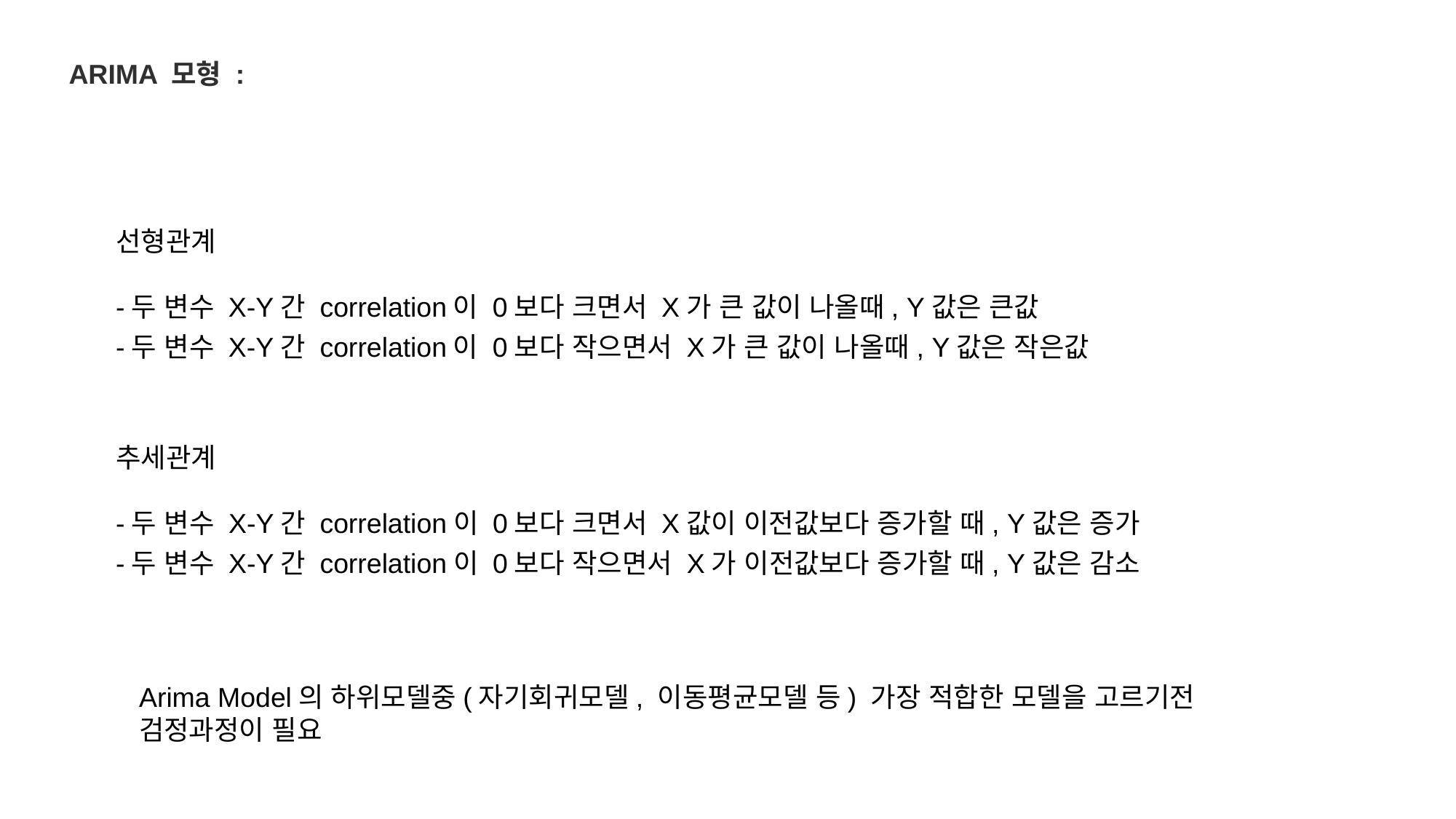

ARIMA 모형 :
선형관계

-두 변수 X-Y간 correlation이 0보다 크면서 X가 큰 값이 나올때, Y값은 큰값

-두 변수 X-Y간 correlation이 0보다 작으면서 X가 큰 값이 나올때, Y값은 작은값
추세관계

-두 변수 X-Y간 correlation이 0보다 크면서 X값이 이전값보다 증가할 때, Y값은 증가

-두 변수 X-Y간 correlation이 0보다 작으면서 X가 이전값보다 증가할 때, Y값은 감소
Arima Model의 하위모델중(자기회귀모델, 이동평균모델 등) 가장 적합한 모델을 고르기전 검정과정이 필요